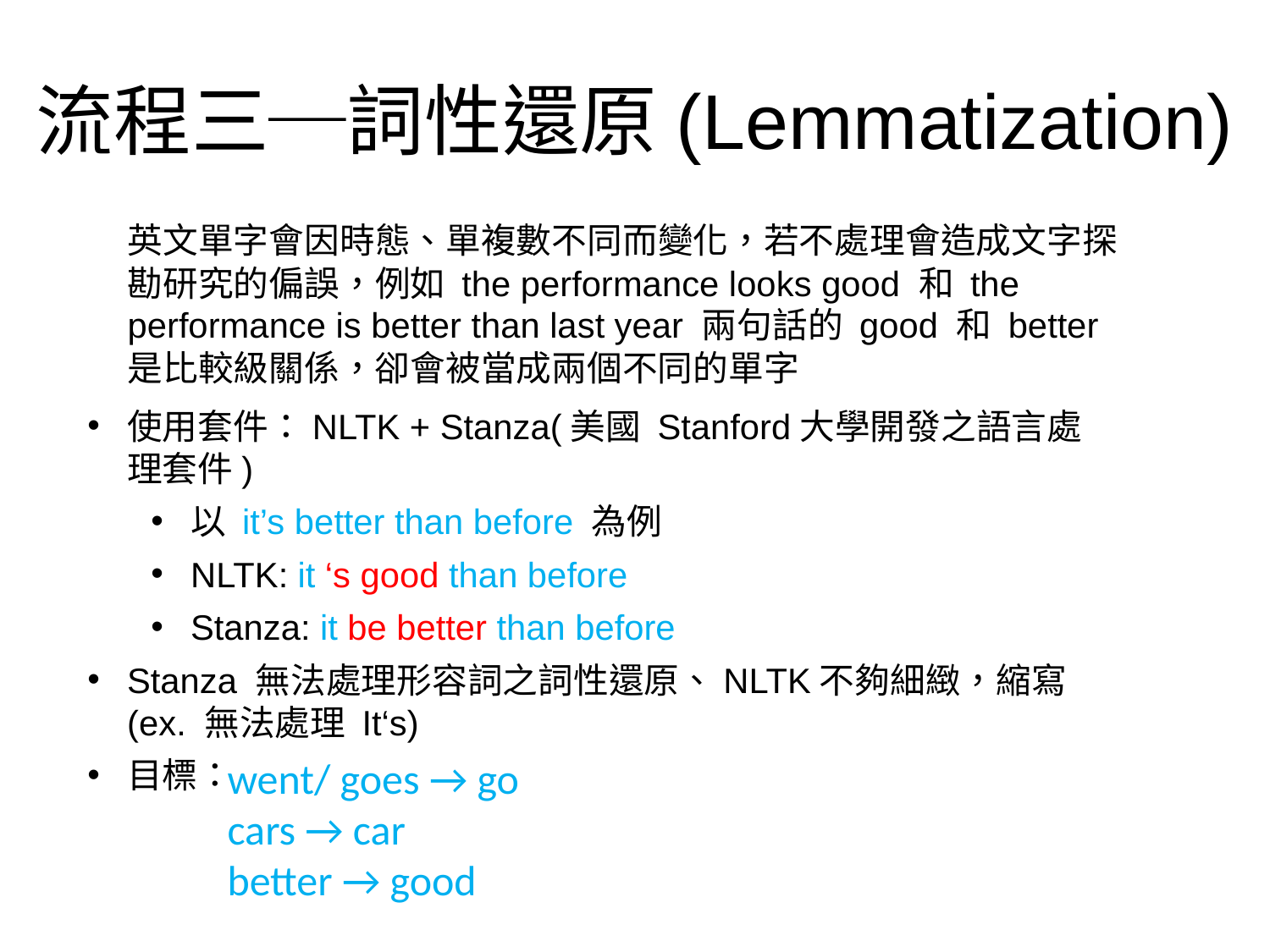

# 流程三─詞性還原(Lemmatization)
英文單字會因時態、單複數不同而變化，若不處理會造成文字探勘研究的偏誤，例如 the performance looks good 和 the performance is better than last year 兩句話的 good 和 better 是比較級關係，卻會被當成兩個不同的單字
使用套件：NLTK + Stanza(美國 Stanford大學開發之語言處理套件)
以 it’s better than before 為例
NLTK: it ‘s good than before
Stanza: it be better than before
Stanza 無法處理形容詞之詞性還原、NLTK不夠細緻，縮寫(ex. 無法處理 It‘s)
目標：
went/ goes → go
cars → car
better → good